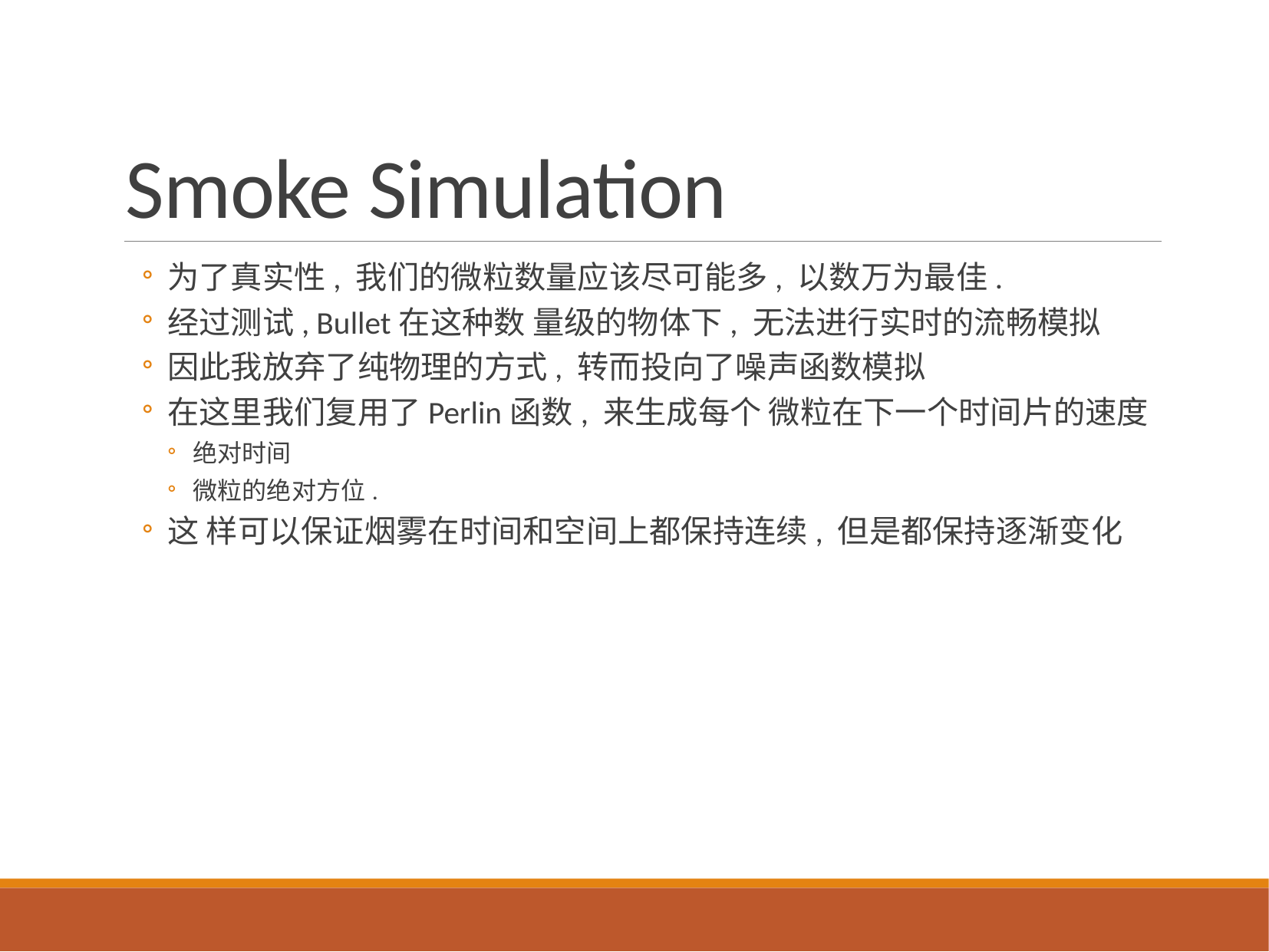

# Smoke Simulation
为了真实性, 我们的微粒数量应该尽可能多, 以数万为最佳.
经过测试, Bullet在这种数 量级的物体下, 无法进行实时的流畅模拟
因此我放弃了纯物理的方式, 转而投向了噪声函数模拟
在这里我们复用了Perlin函数, 来生成每个 微粒在下一个时间片的速度
绝对时间
微粒的绝对方位.
这 样可以保证烟雾在时间和空间上都保持连续, 但是都保持逐渐变化